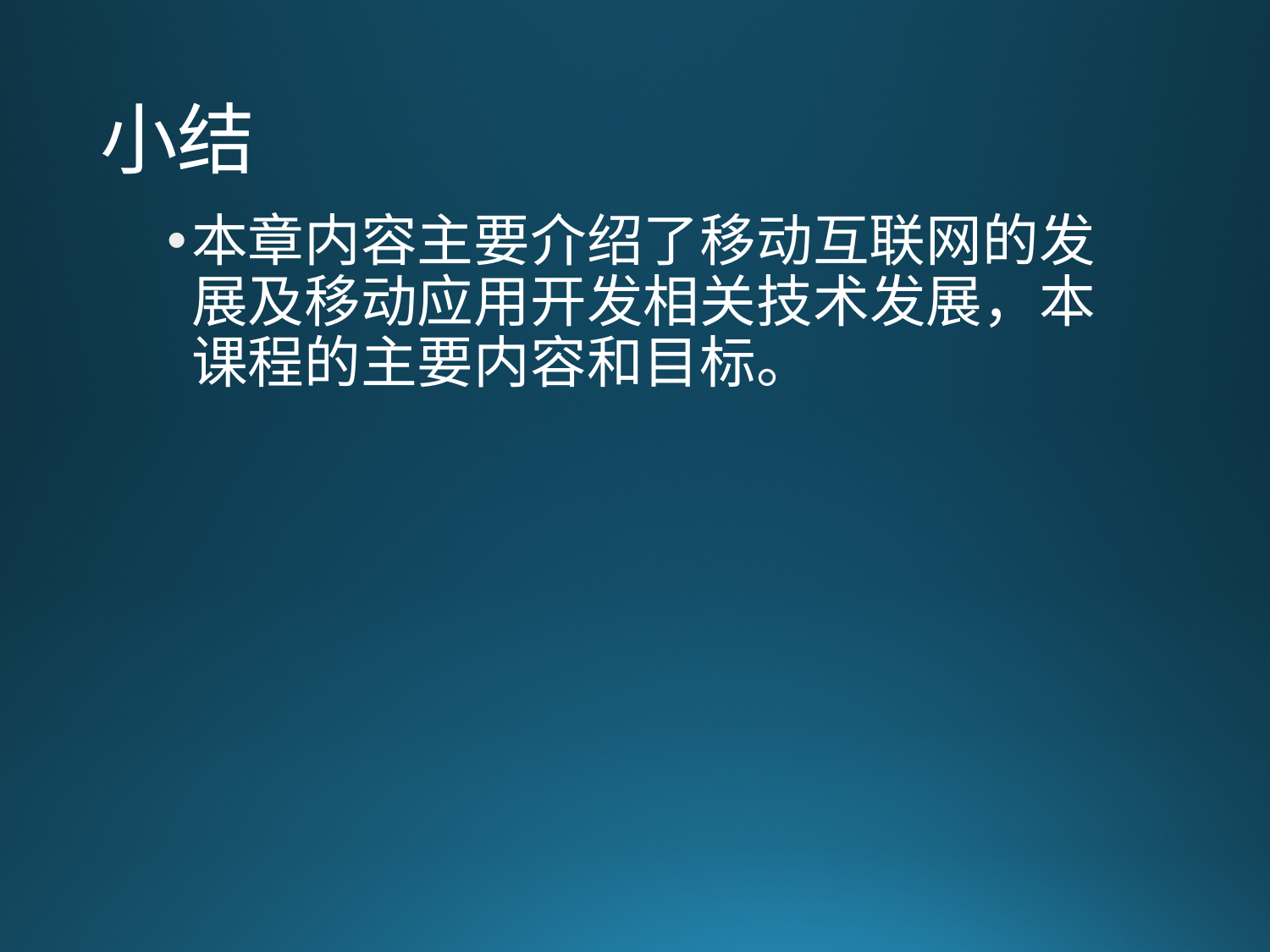

# 小结
本章内容主要介绍了移动互联网的发展及移动应用开发相关技术发展，本课程的主要内容和目标。